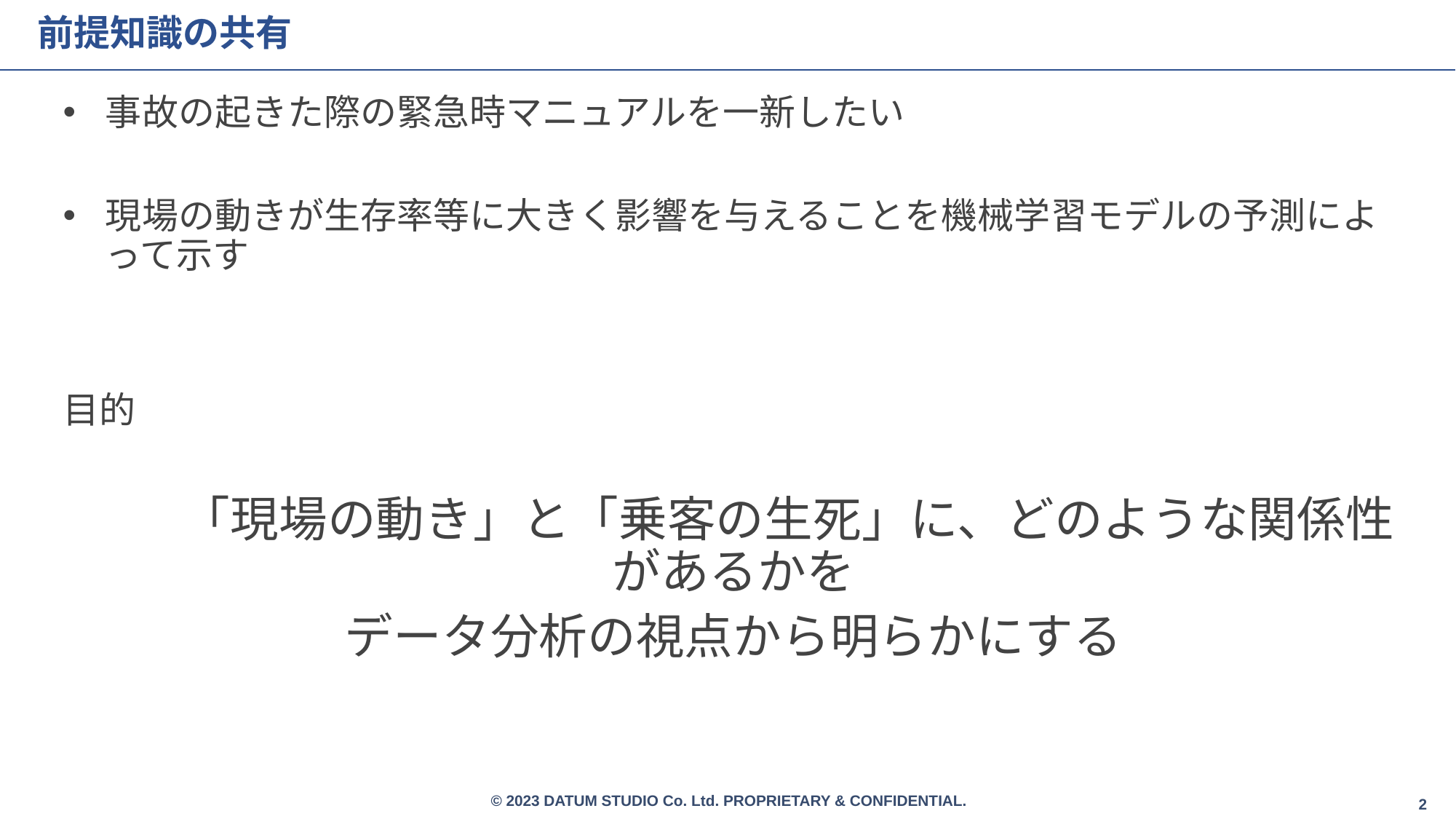

# 前提知識の共有
事故の起きた際の緊急時マニュアルを一新したい

現場の動きが生存率等に大きく影響を与えることを機械学習モデルの予測によって示す

目的

	「現場の動き」と「乗客の生死」に、どのような関係性があるかを
データ分析の視点から明らかにする